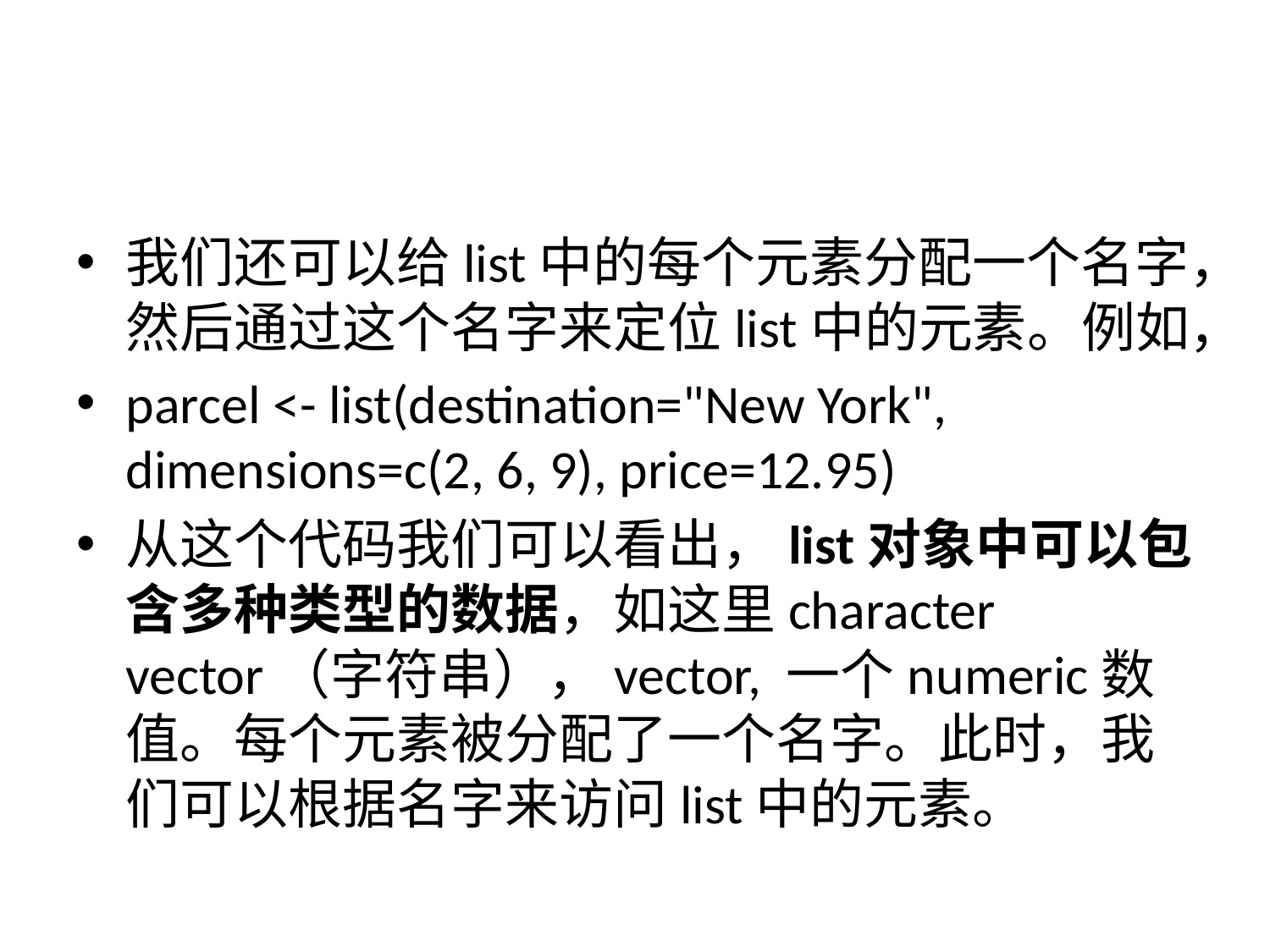

#
我们还可以给list中的每个元素分配一个名字，然后通过这个名字来定位list中的元素。例如，
parcel <- list(destination="New York", dimensions=c(2, 6, 9), price=12.95)
从这个代码我们可以看出，list对象中可以包含多种类型的数据，如这里character vector（字符串），vector, 一个numeric数值。每个元素被分配了一个名字。此时，我们可以根据名字来访问list中的元素。